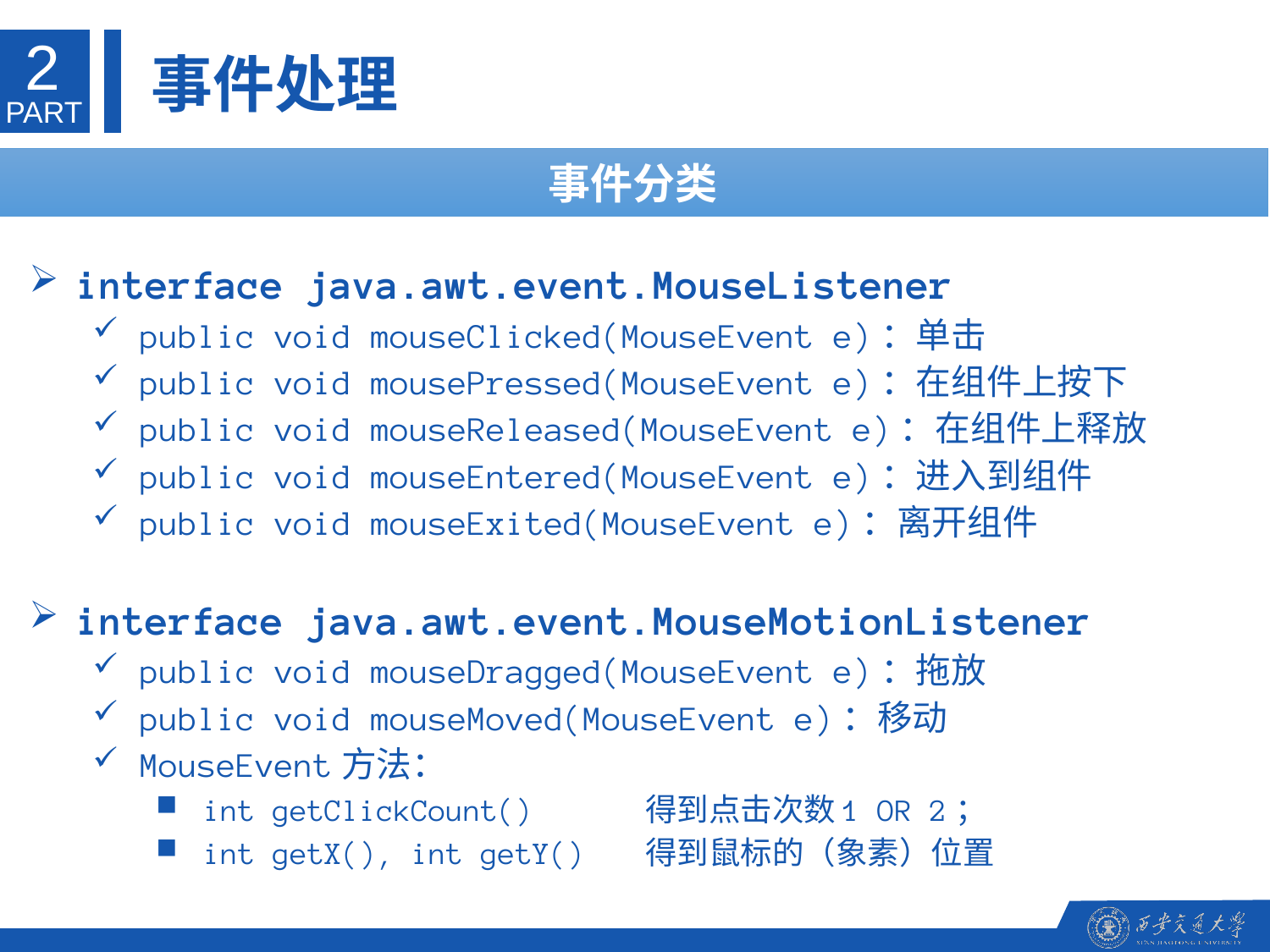

2
事件处理
PART
事件分类
interface java.awt.event.MouseListener
public void mouseClicked(MouseEvent e)：单击
public void mousePressed(MouseEvent e)：在组件上按下
public void mouseReleased(MouseEvent e)：在组件上释放
public void mouseEntered(MouseEvent e)：进入到组件
public void mouseExited(MouseEvent e)：离开组件

interface java.awt.event.MouseMotionListener
public void mouseDragged(MouseEvent e)：拖放
public void mouseMoved(MouseEvent e)：移动
MouseEvent方法：
int getClickCount()      得到点击次数1 OR 2；
int getX(), int getY()   得到鼠标的（象素）位置